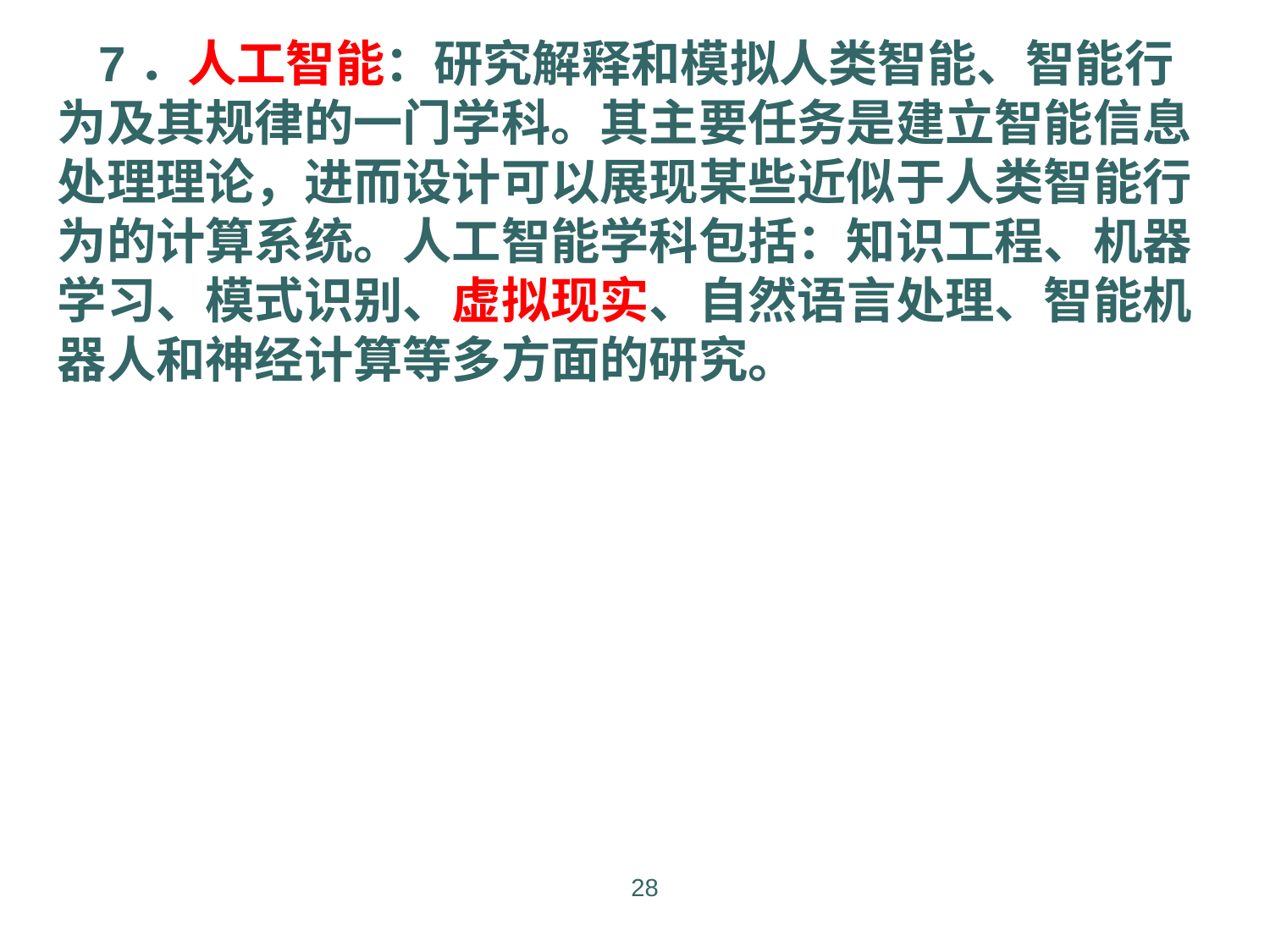

7．人工智能：研究解释和模拟人类智能、智能行为及其规律的一门学科。其主要任务是建立智能信息处理理论，进而设计可以展现某些近似于人类智能行为的计算系统。人工智能学科包括：知识工程、机器学习、模式识别、虚拟现实、自然语言处理、智能机器人和神经计算等多方面的研究。

28